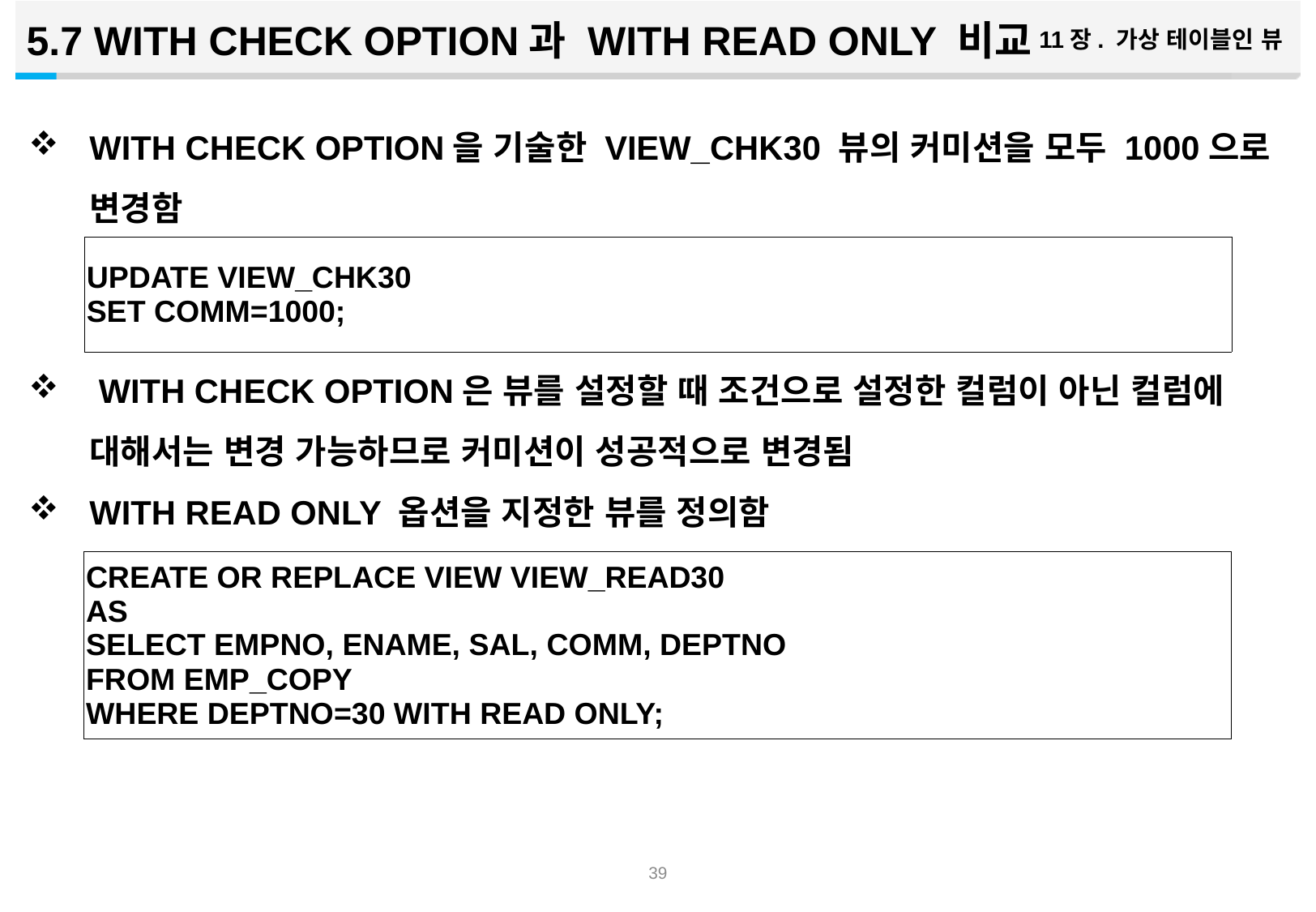

5.7 WITH CHECK OPTION과 WITH READ ONLY 비교
11장. 가상 테이블인 뷰
WITH CHECK OPTION을 기술한 VIEW_CHK30 뷰의 커미션을 모두 1000으로 변경함

 WITH CHECK OPTION은 뷰를 설정할 때 조건으로 설정한 컬럼이 아닌 컬럼에 대해서는 변경 가능하므로 커미션이 성공적으로 변경됨
WITH READ ONLY 옵션을 지정한 뷰를 정의함
| UPDATE VIEW\_CHK30 SET COMM=1000; |
| --- |
| CREATE OR REPLACE VIEW VIEW\_READ30 AS SELECT EMPNO, ENAME, SAL, COMM, DEPTNO FROM EMP\_COPY WHERE DEPTNO=30 WITH READ ONLY; |
| --- |
39